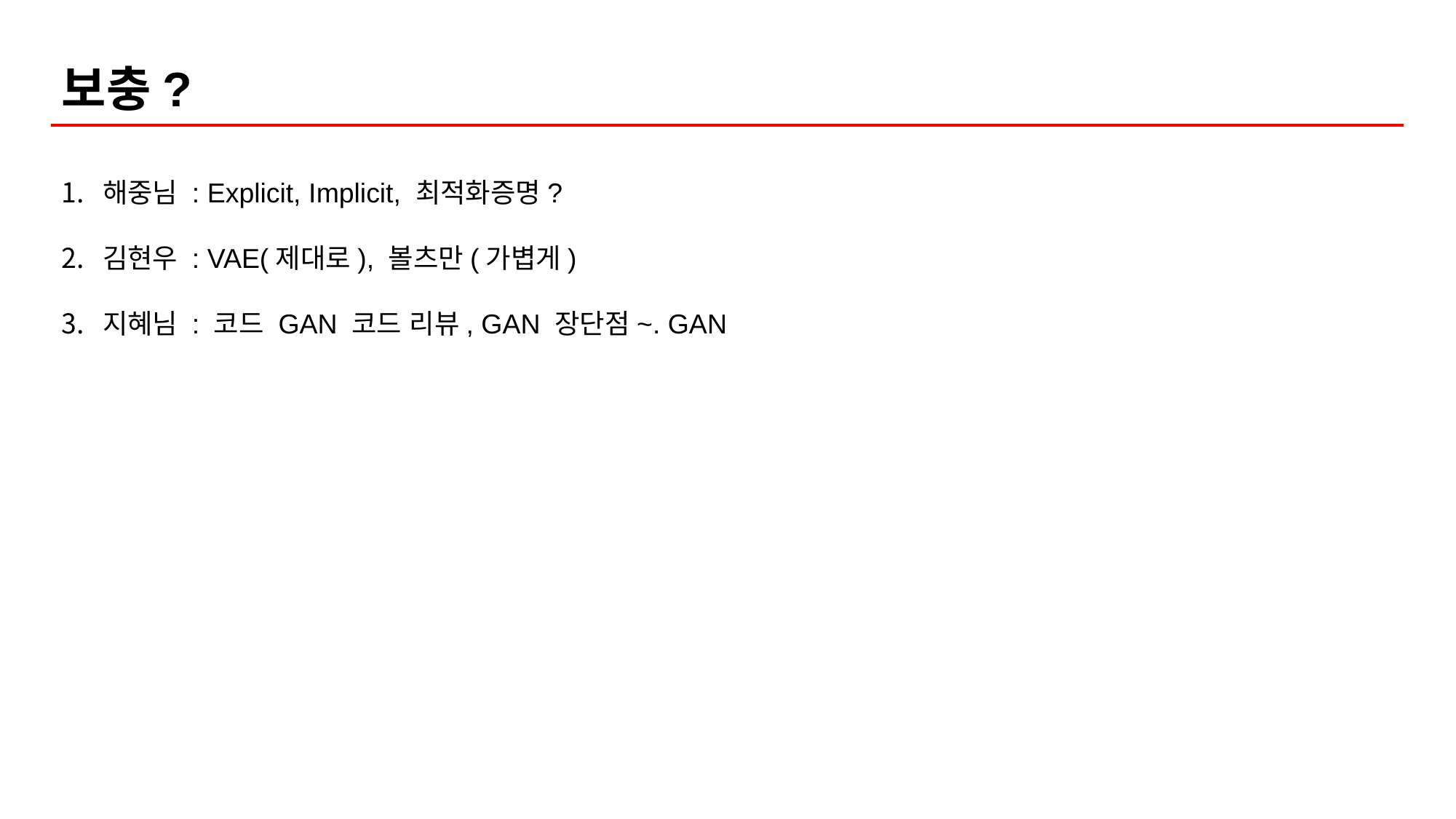

# 보충?
해중님 : Explicit, Implicit, 최적화증명?

김현우 : VAE(제대로), 볼츠만(가볍게)

지혜님 : 코드 GAN 코드 리뷰, GAN 장단점~. GAN